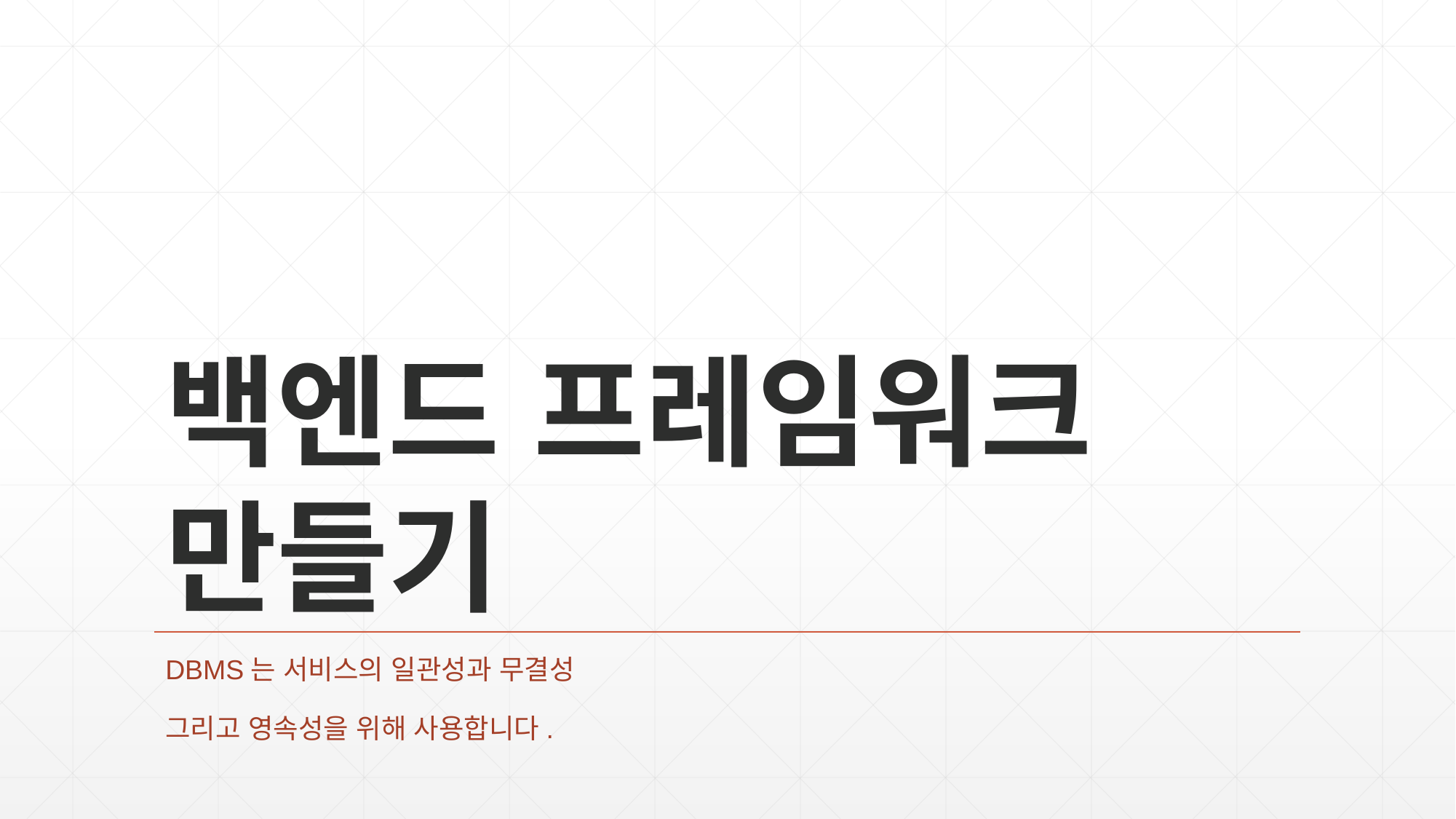

# 백엔드 프레임워크 만들기
DBMS는 서비스의 일관성과 무결성

그리고 영속성을 위해 사용합니다.